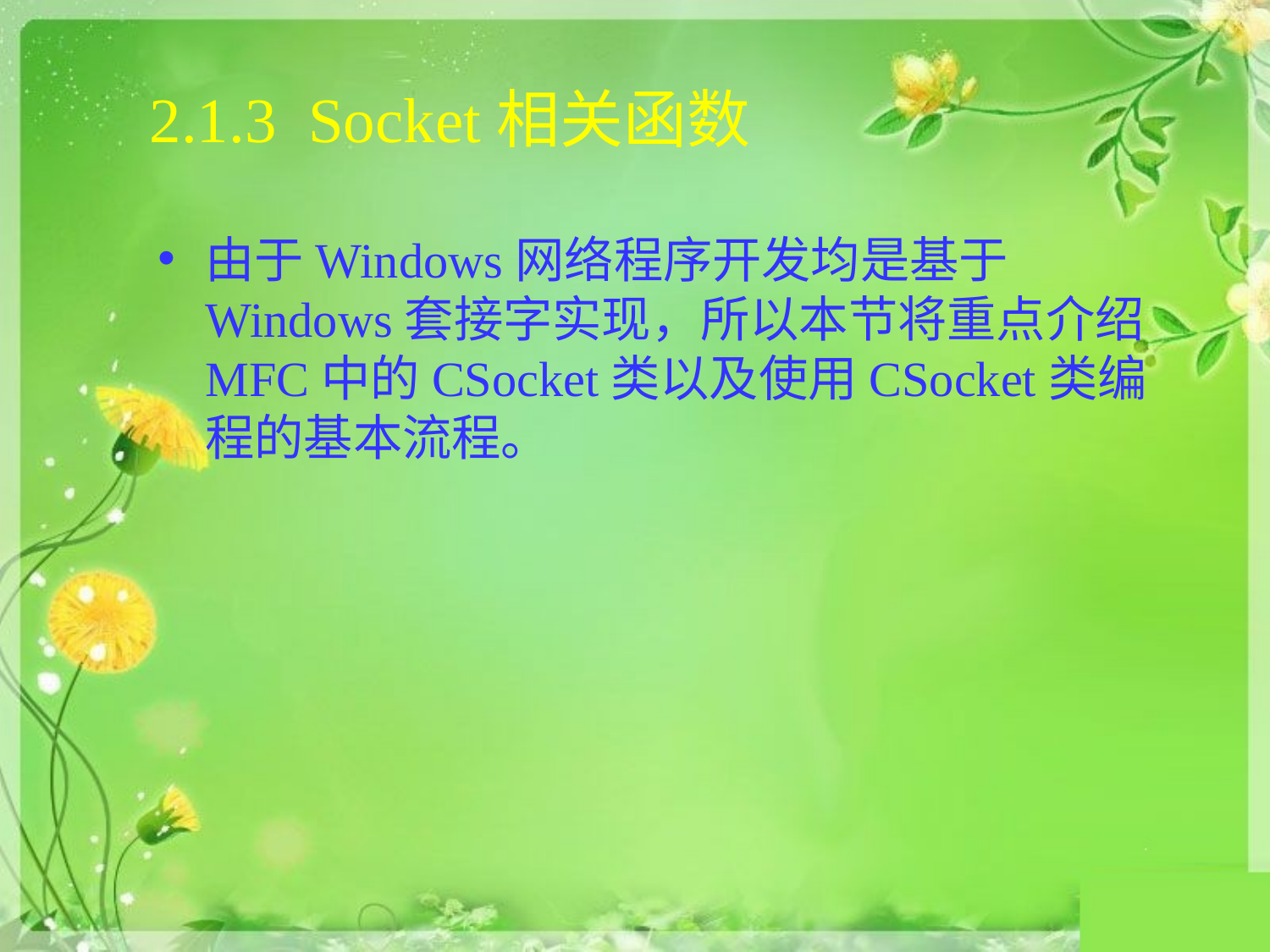

# 2.1.3  Socket相关函数
由于Windows网络程序开发均是基于Windows套接字实现，所以本节将重点介绍MFC中的CSocket类以及使用CSocket类编程的基本流程。